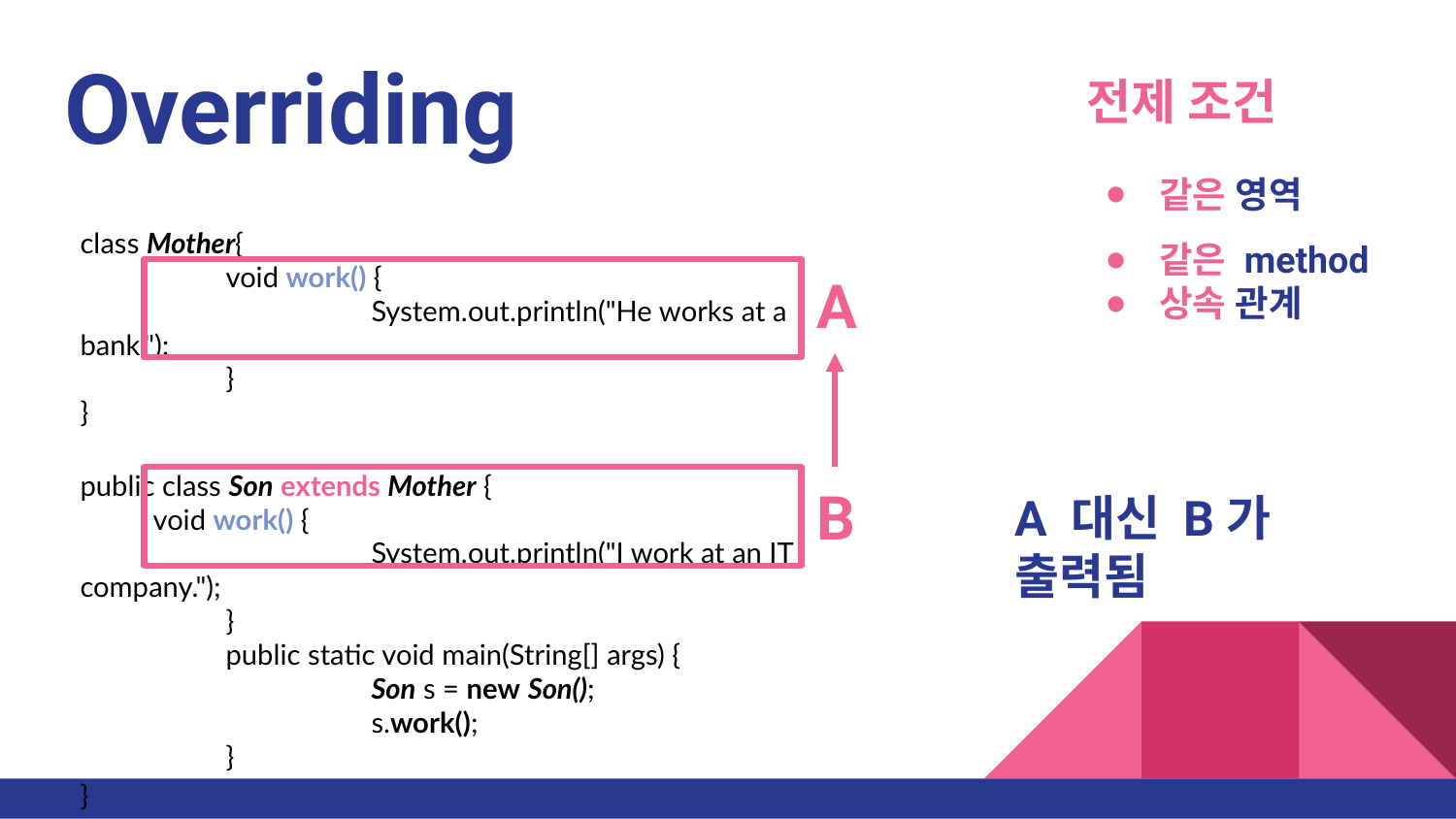

# Overriding
전제 조건
같은 영역
같은 method
상속 관계
class Mother{
	void work() {
		System.out.println("He works at a bank.");
	}
}

public class Son extends Mother {
void work() {
		System.out.println("I work at an IT company.");
	}
	public static void main(String[] args) {
		Son s = new Son();
		s.work();
	}
}
A

B
A 대신 B가 출력됨